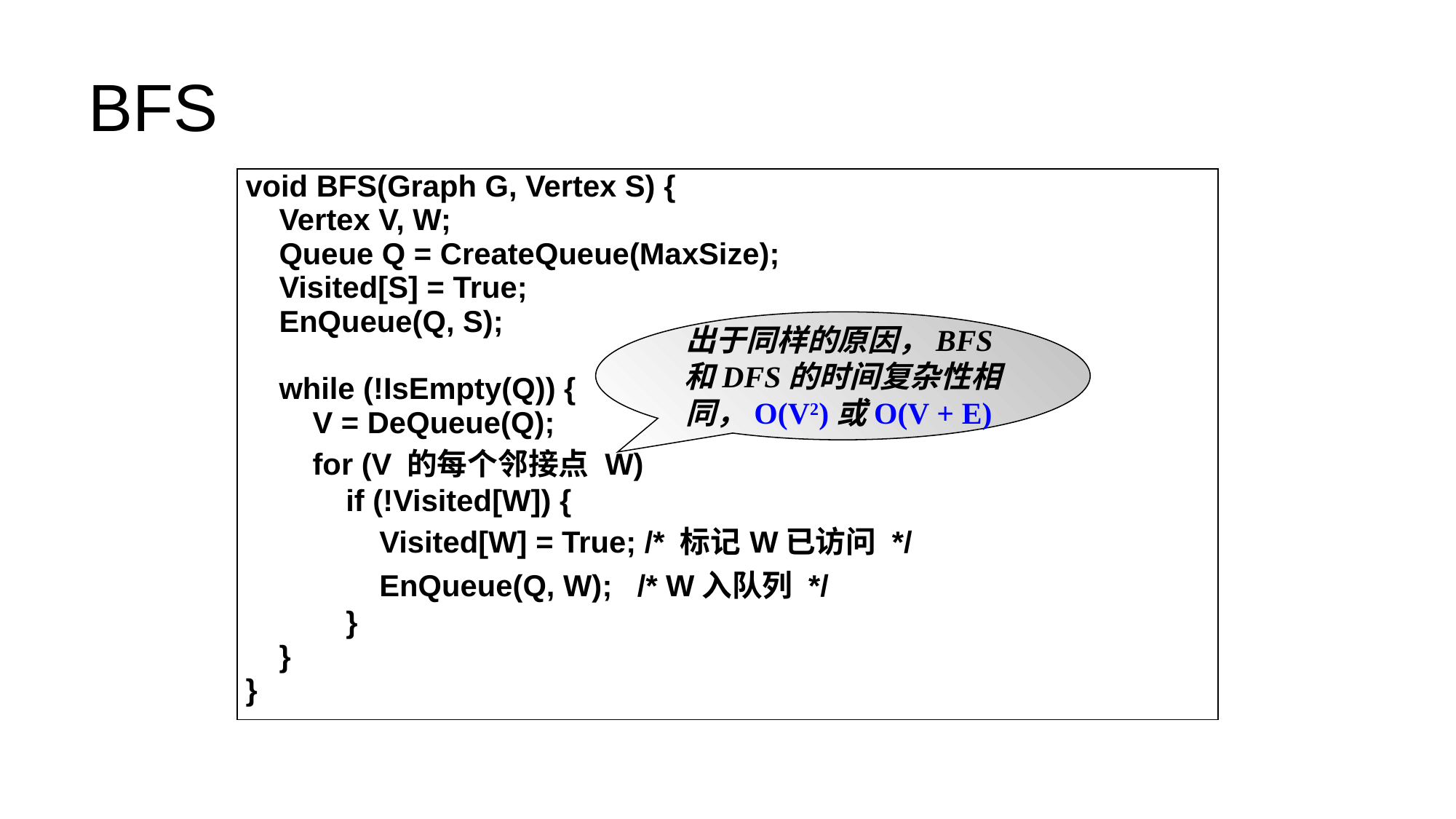

# BFS
| void BFS(Graph G, Vertex S) { Vertex V, W; Queue Q = CreateQueue(MaxSize); Visited[S] = True; EnQueue(Q, S); while (!IsEmpty(Q)) { V = DeQueue(Q); for (V 的每个邻接点 W) if (!Visited[W]) { Visited[W] = True; /\* 标记W已访问 \*/ EnQueue(Q, W); /\* W入队列 \*/ } } } |
| --- |
出于同样的原因，BFS和DFS的时间复杂性相同，O(V2)或O(V + E)